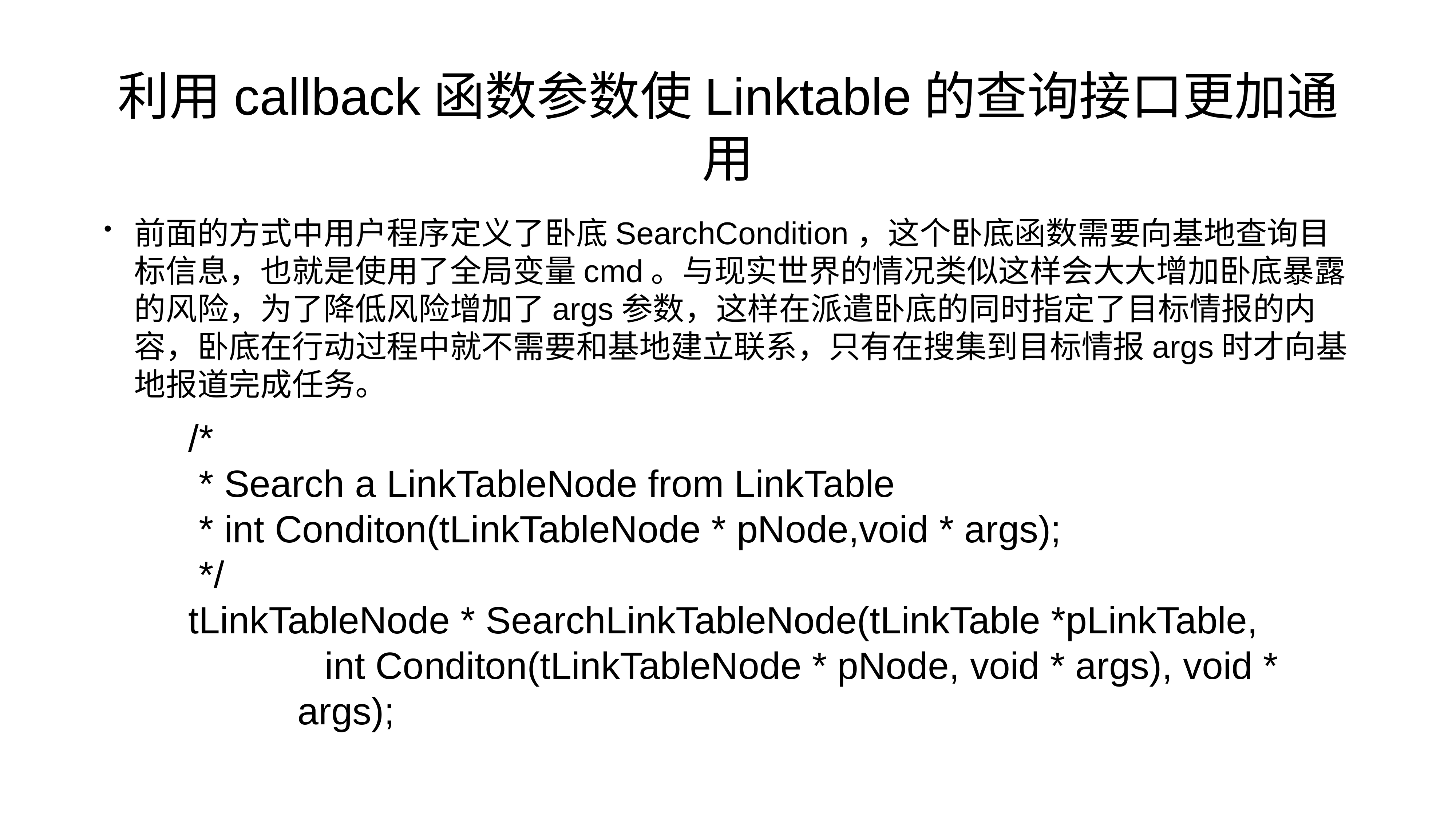

# 利用callback函数参数使Linktable的查询接口更加通用
前面的方式中用户程序定义了卧底SearchCondition，这个卧底函数需要向基地查询目标信息，也就是使用了全局变量cmd。与现实世界的情况类似这样会大大增加卧底暴露的风险，为了降低风险增加了args参数，这样在派遣卧底的同时指定了目标情报的内容，卧底在行动过程中就不需要和基地建立联系，只有在搜集到目标情报args时才向基地报道完成任务。
/*
 * Search a LinkTableNode from LinkTable
 * int Conditon(tLinkTableNode * pNode,void * args);
 */
tLinkTableNode * SearchLinkTableNode(tLinkTable *pLinkTable,
int Conditon(tLinkTableNode * pNode, void * args), void * args);